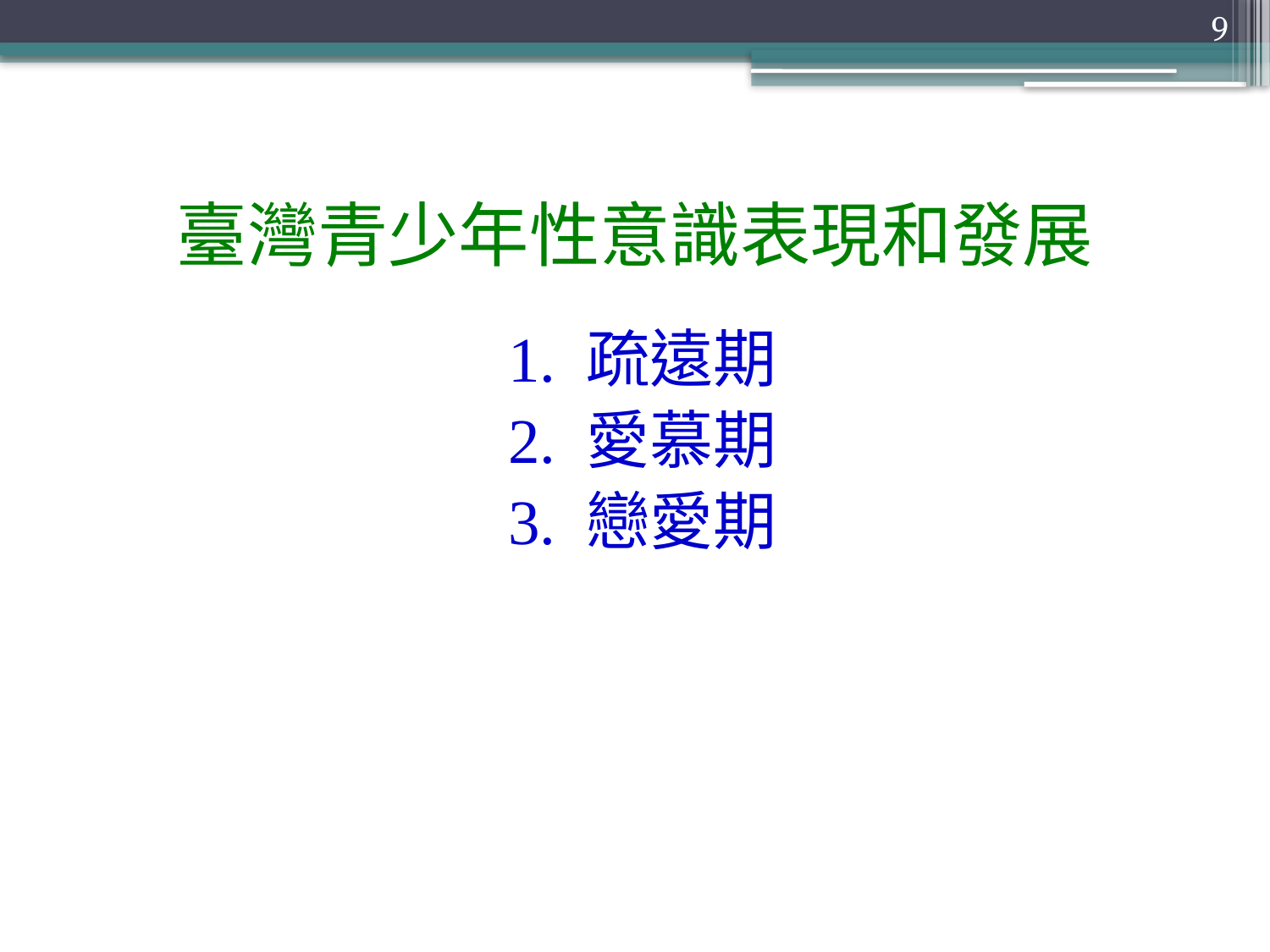

9
# 臺灣青少年性意識表現和發展
1. 疏遠期
2. 愛慕期
3. 戀愛期